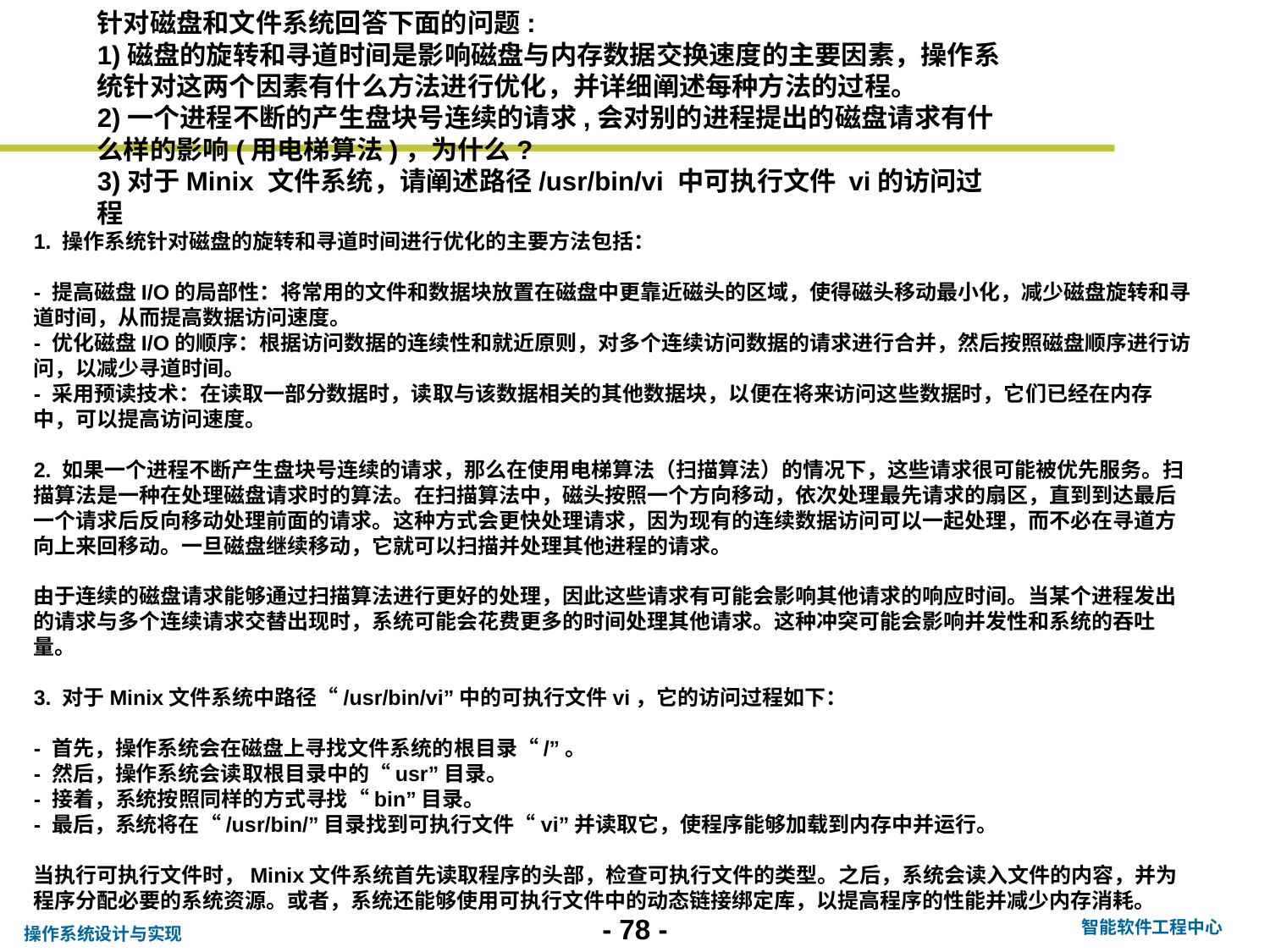

针对磁盘和文件系统回答下面的问题:
1)磁盘的旋转和寻道时间是影响磁盘与内存数据交换速度的主要因素，操作系统针对这两个因素有什么方法进行优化，并详细阐述每种方法的过程。
2)一个进程不断的产生盘块号连续的请求,会对别的进程提出的磁盘请求有什么样的影响(用电梯算法)，为什么?
3)对于Minix 文件系统，请阐述路径/usr/bin/vi 中可执行文件 vi的访问过程
1. 操作系统针对磁盘的旋转和寻道时间进行优化的主要方法包括：

- 提高磁盘I/O的局部性：将常用的文件和数据块放置在磁盘中更靠近磁头的区域，使得磁头移动最小化，减少磁盘旋转和寻道时间，从而提高数据访问速度。
- 优化磁盘I/O的顺序：根据访问数据的连续性和就近原则，对多个连续访问数据的请求进行合并，然后按照磁盘顺序进行访问，以减少寻道时间。
- 采用预读技术：在读取一部分数据时，读取与该数据相关的其他数据块，以便在将来访问这些数据时，它们已经在内存中，可以提高访问速度。

2. 如果一个进程不断产生盘块号连续的请求，那么在使用电梯算法（扫描算法）的情况下，这些请求很可能被优先服务。扫描算法是一种在处理磁盘请求时的算法。在扫描算法中，磁头按照一个方向移动，依次处理最先请求的扇区，直到到达最后一个请求后反向移动处理前面的请求。这种方式会更快处理请求，因为现有的连续数据访问可以一起处理，而不必在寻道方向上来回移动。一旦磁盘继续移动，它就可以扫描并处理其他进程的请求。

由于连续的磁盘请求能够通过扫描算法进行更好的处理，因此这些请求有可能会影响其他请求的响应时间。当某个进程发出的请求与多个连续请求交替出现时，系统可能会花费更多的时间处理其他请求。这种冲突可能会影响并发性和系统的吞吐量。

3. 对于Minix文件系统中路径“/usr/bin/vi”中的可执行文件vi，它的访问过程如下：

- 首先，操作系统会在磁盘上寻找文件系统的根目录“/”。
- 然后，操作系统会读取根目录中的“usr”目录。
- 接着，系统按照同样的方式寻找“bin”目录。
- 最后，系统将在“/usr/bin/”目录找到可执行文件“vi”并读取它，使程序能够加载到内存中并运行。

当执行可执行文件时，Minix文件系统首先读取程序的头部，检查可执行文件的类型。之后，系统会读入文件的内容，并为程序分配必要的系统资源。或者，系统还能够使用可执行文件中的动态链接绑定库，以提高程序的性能并减少内存消耗。